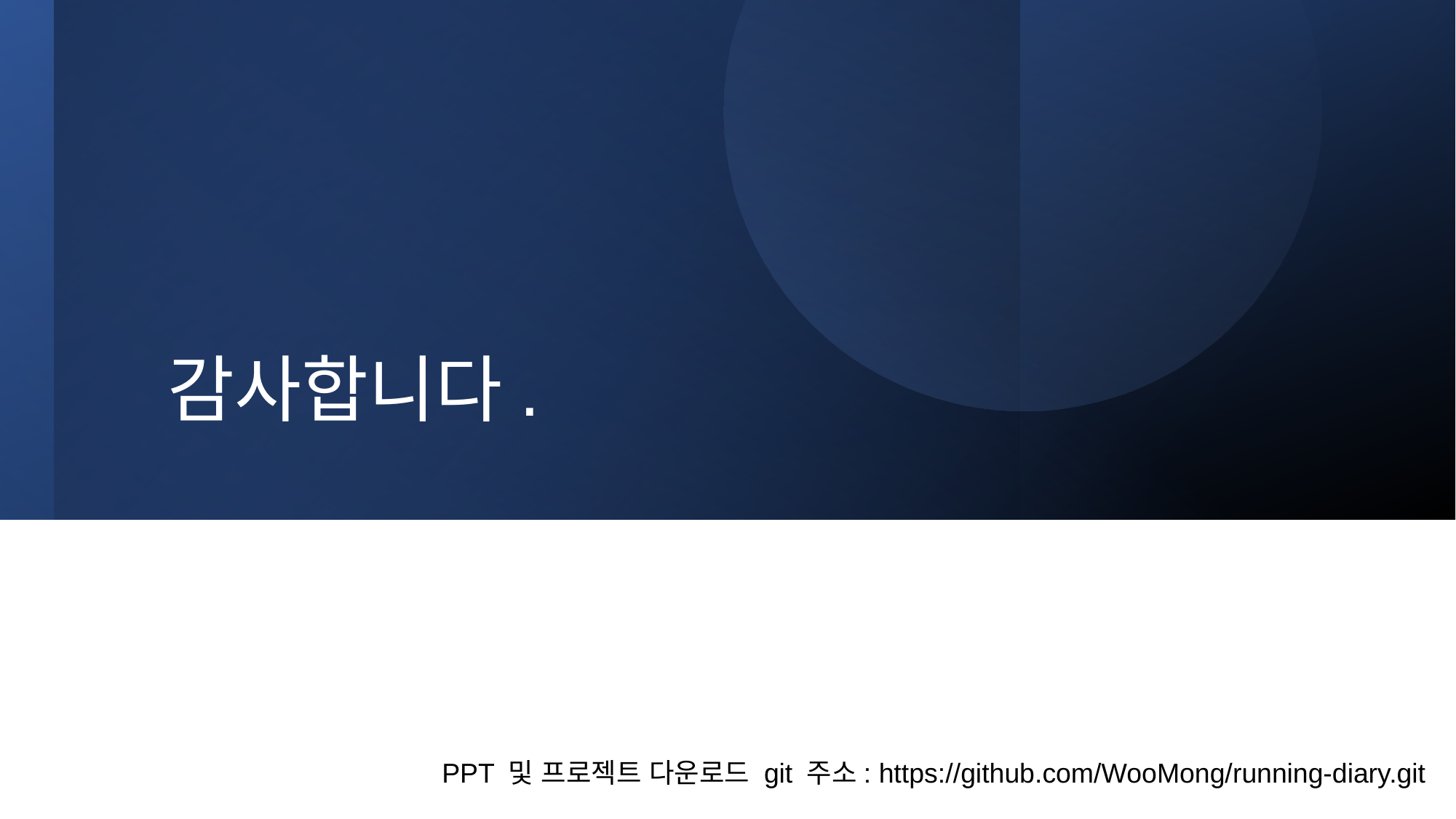

# 감사합니다.
PPT 및 프로젝트 다운로드 git 주소: https://github.com/WooMong/running-diary.git